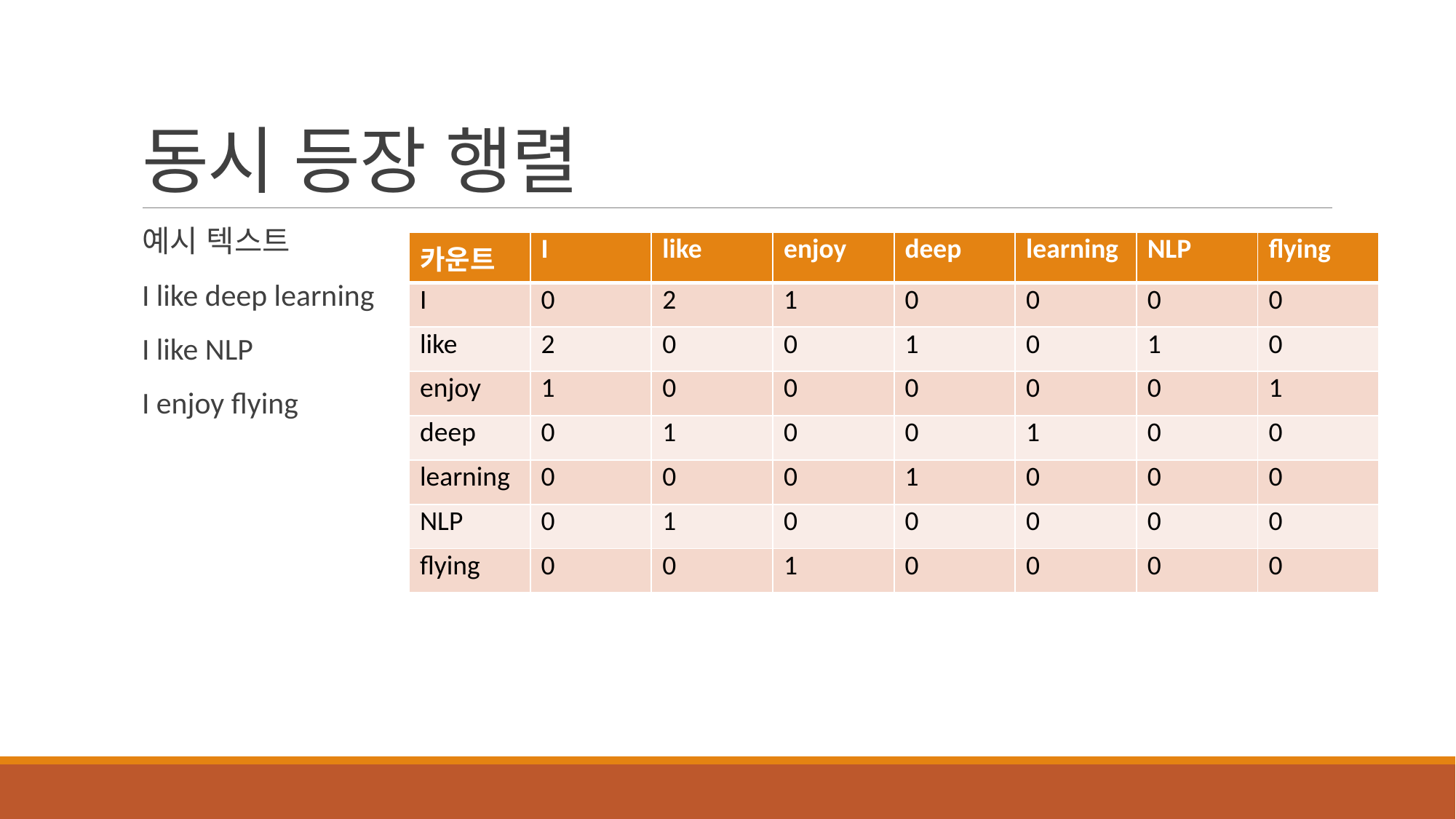

# 동시 등장 행렬
예시 텍스트
I like deep learning
I like NLP
I enjoy flying
| 카운트 | I | like | enjoy | deep | learning | NLP | flying |
| --- | --- | --- | --- | --- | --- | --- | --- |
| I | 0 | 2 | 1 | 0 | 0 | 0 | 0 |
| like | 2 | 0 | 0 | 1 | 0 | 1 | 0 |
| enjoy | 1 | 0 | 0 | 0 | 0 | 0 | 1 |
| deep | 0 | 1 | 0 | 0 | 1 | 0 | 0 |
| learning | 0 | 0 | 0 | 1 | 0 | 0 | 0 |
| NLP | 0 | 1 | 0 | 0 | 0 | 0 | 0 |
| flying | 0 | 0 | 1 | 0 | 0 | 0 | 0 |